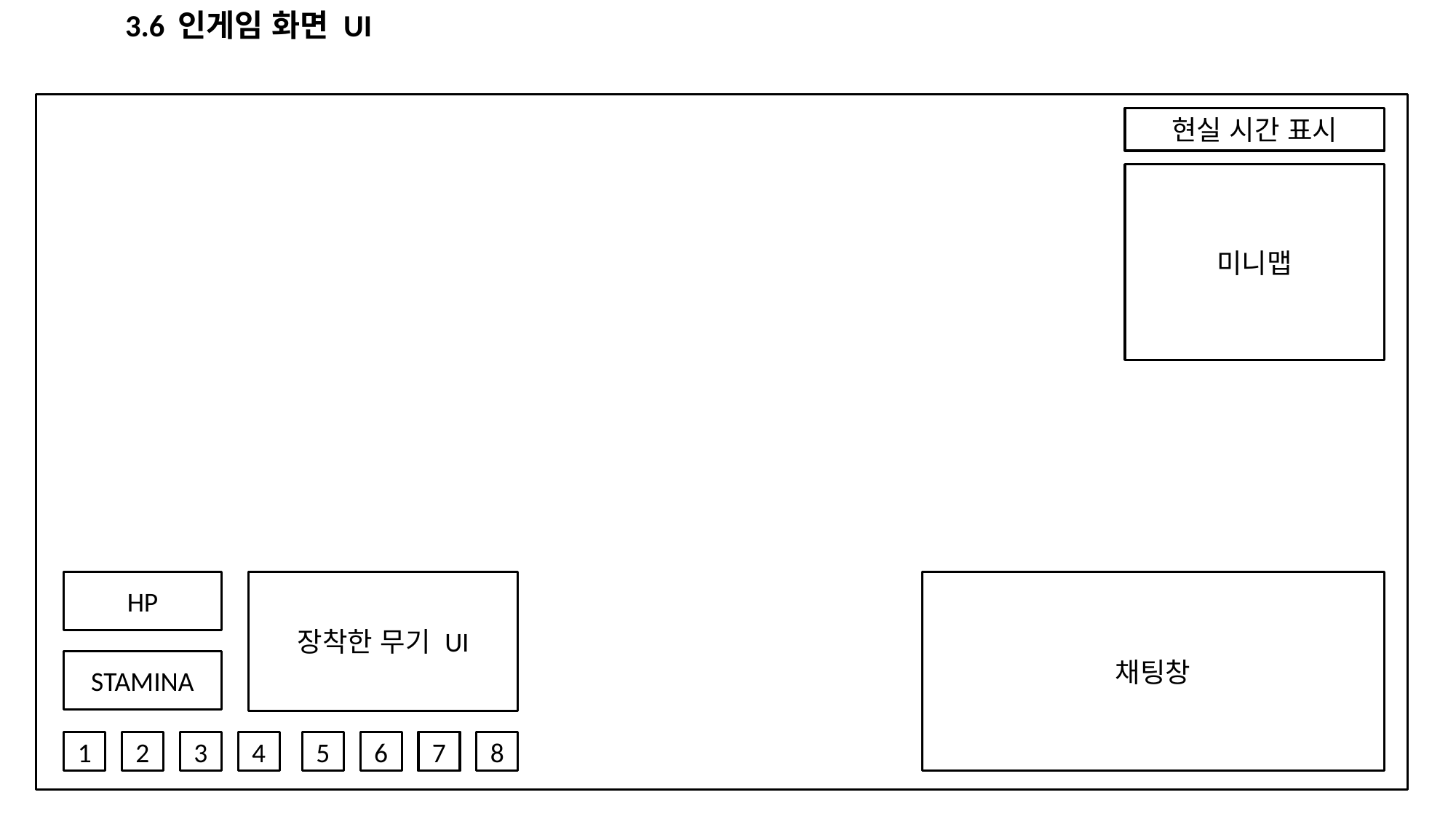

# 3.6 인게임 화면 UI

현실 시간 표시
미니맵
HP
장착한 무기 UI
채팅창
STAMINA
1
2
3
4
5
6
7
8